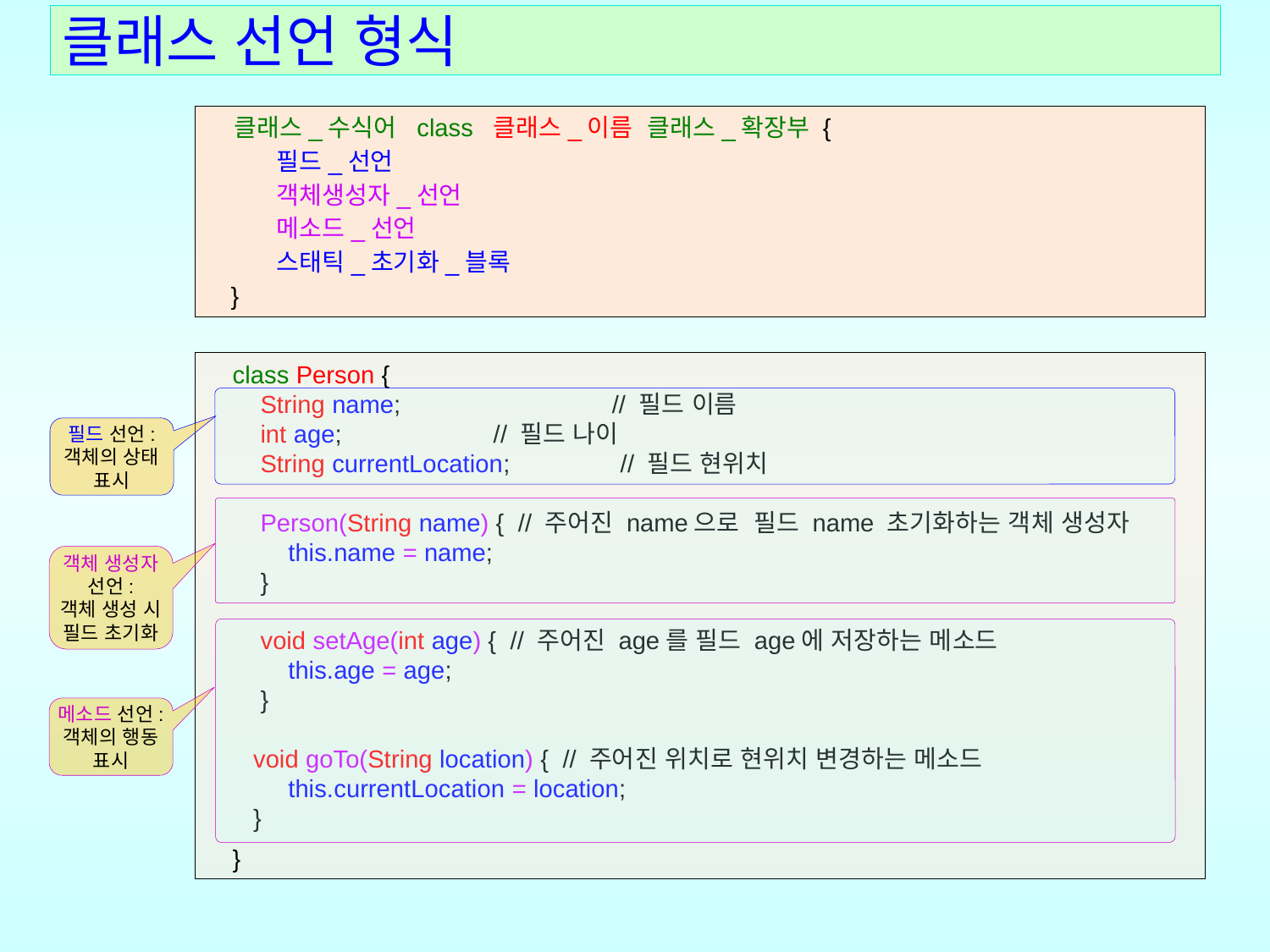

# 클래스 선언 형식
   클래스_수식어  class  클래스_이름  클래스_확장부 {
        필드_선언
        객체생성자_선언
        메소드_선언
        스태틱_초기화_블록
   }
class Person {
    String name; 	                  // 필드 이름
    int age;		 // 필드 나이
    String currentLocation; 	 // 필드 현위치

    Person(String name) {  // 주어진 name으로  필드 name 초기화하는 객체 생성자
        this.name = name;
    }

    void setAge(int age) {  // 주어진 age를 필드 age에 저장하는 메소드
        this.age = age;
    }

   void goTo(String location) {  // 주어진 위치로 현위치 변경하는 메소드
        this.currentLocation = location;
   }
}

필드 선언:
객체의 상태 표시

객체 생성자 선언:
객체 생성 시 필드 초기화

메소드 선언:
객체의 행동 표시